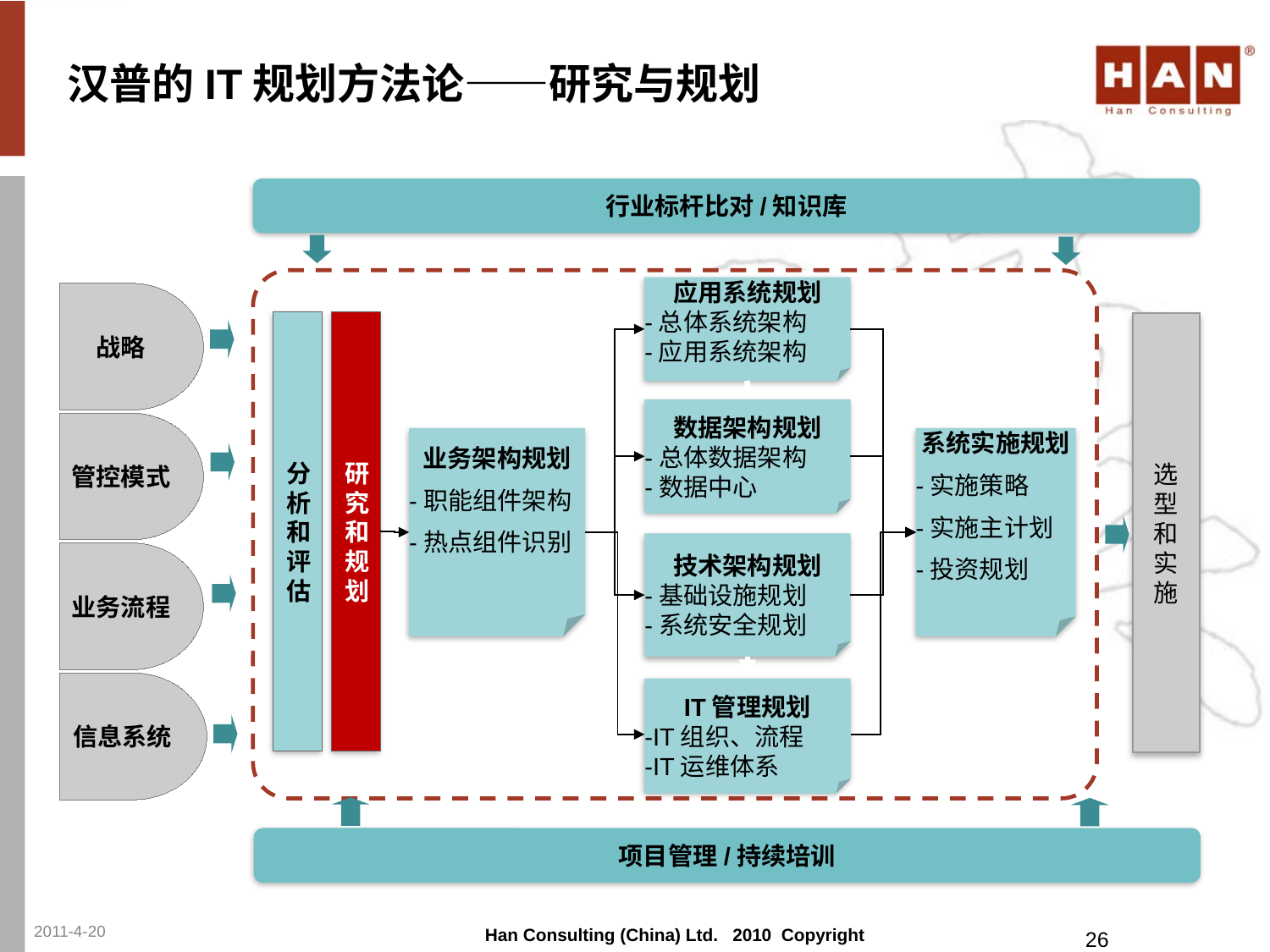

# 汉普的IT规划方法论——研究与规划
行业标杆比对/知识库

应用系统规划
-总体系统架构
-应用系统架构
战略
分析和评估
研究和规划
选型和实施

数据架构规划
-总体数据架构
-数据中心
管控模式
业务架构规划
-职能组件架构
-热点组件识别
系统实施规划
-实施策略
-实施主计划
-投资规划

技术架构规划
-基础设施规划
-系统安全规划
业务流程

信息系统
IT管理规划
-IT组织、流程
-IT运维体系

项目管理/持续培训
26